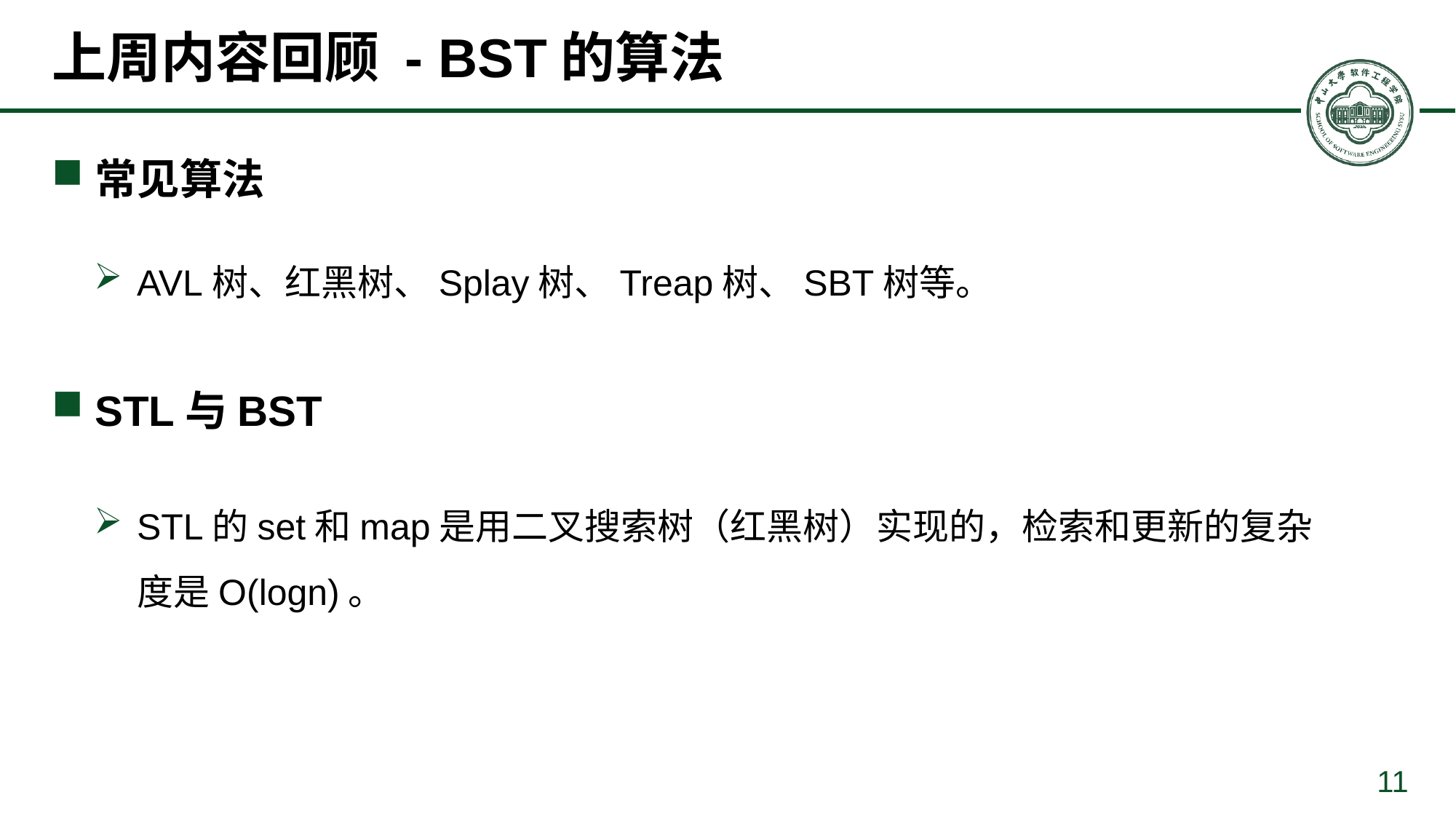

# 上周内容回顾 - BST的算法
常见算法
AVL树、红黑树、Splay树、Treap树、SBT树等。
STL与BST
STL的set和map是用二叉搜索树（红黑树）实现的，检索和更新的复杂度是O(logn)。
11